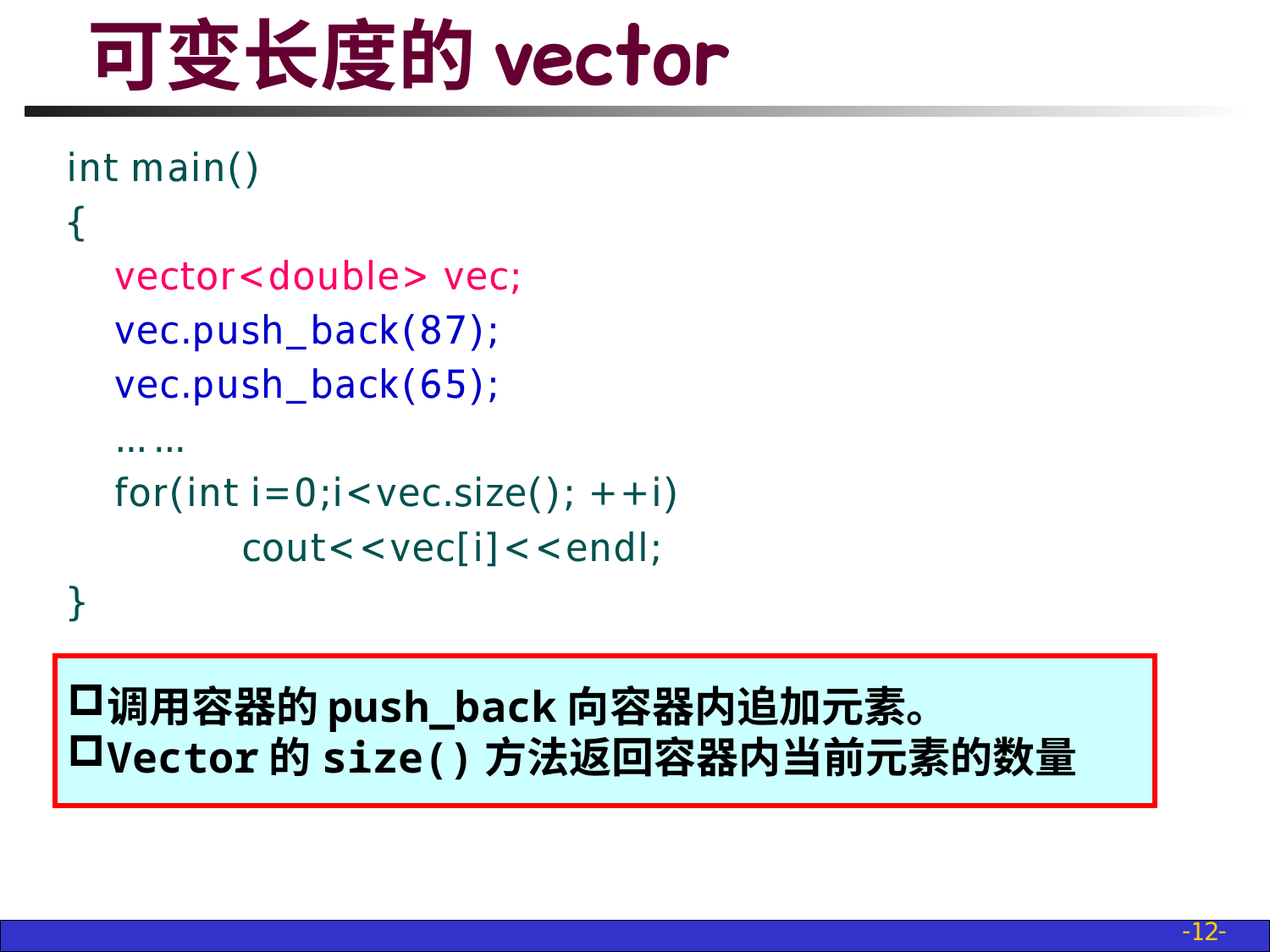

# 可变长度的vector
int main()
{
	vector<double> vec;
	vec.push_back(87);
	vec.push_back(65);
	……
	for(int i=0;i<vec.size(); ++i)
		cout<<vec[i]<<endl;
}
调用容器的push_back向容器内追加元素。
Vector的size()方法返回容器内当前元素的数量
-12-